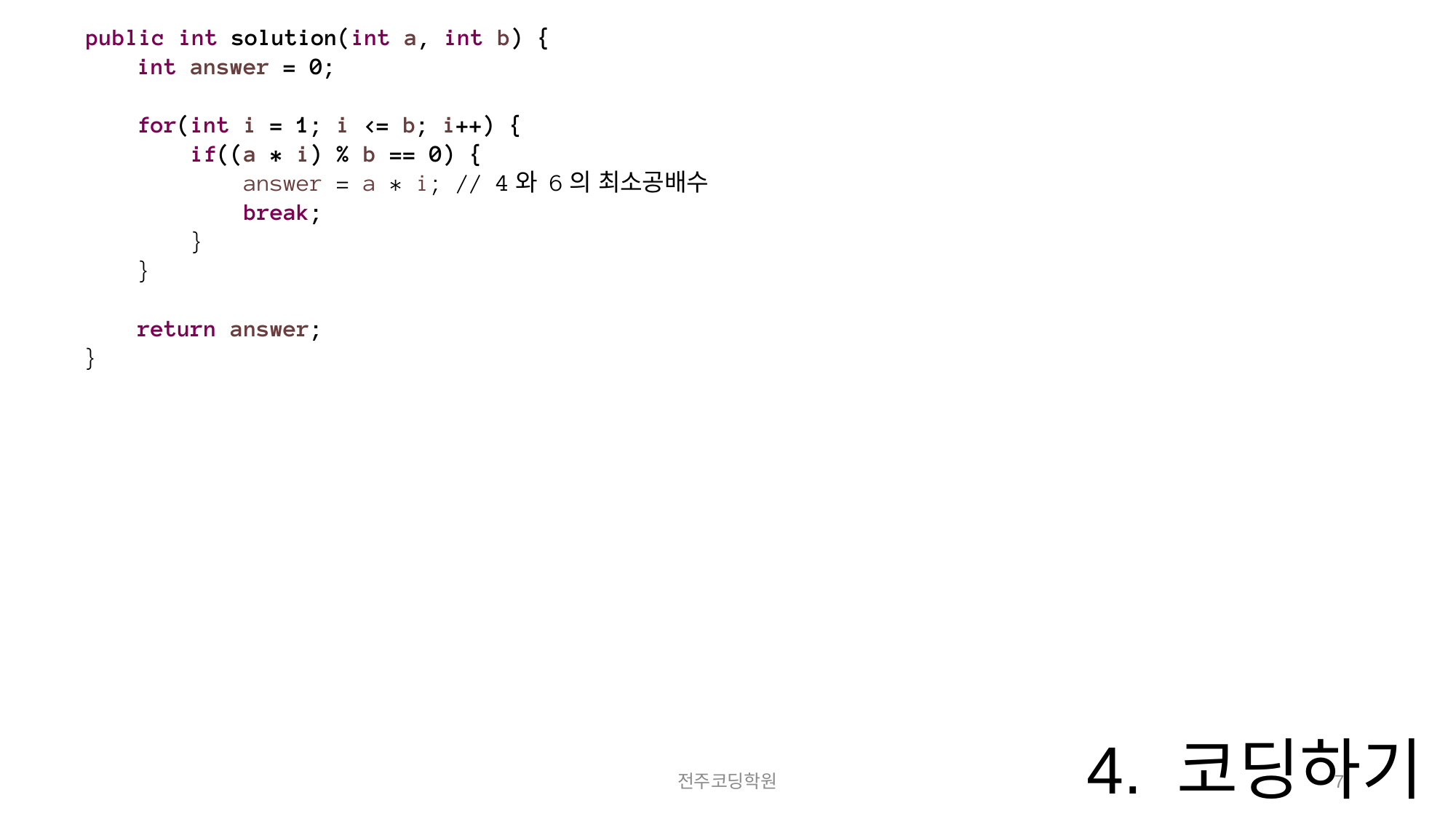

public int solution(int a, int b) {
        int answer = 0;

        for(int i = 1; i <= b; i++) {
            if((a * i) % b == 0) {
                answer = a * i; // 4와 6의 최소공배수
                break;
            }
        }

        return answer;
    }

# 4. 코딩하기
전주코딩학원
7